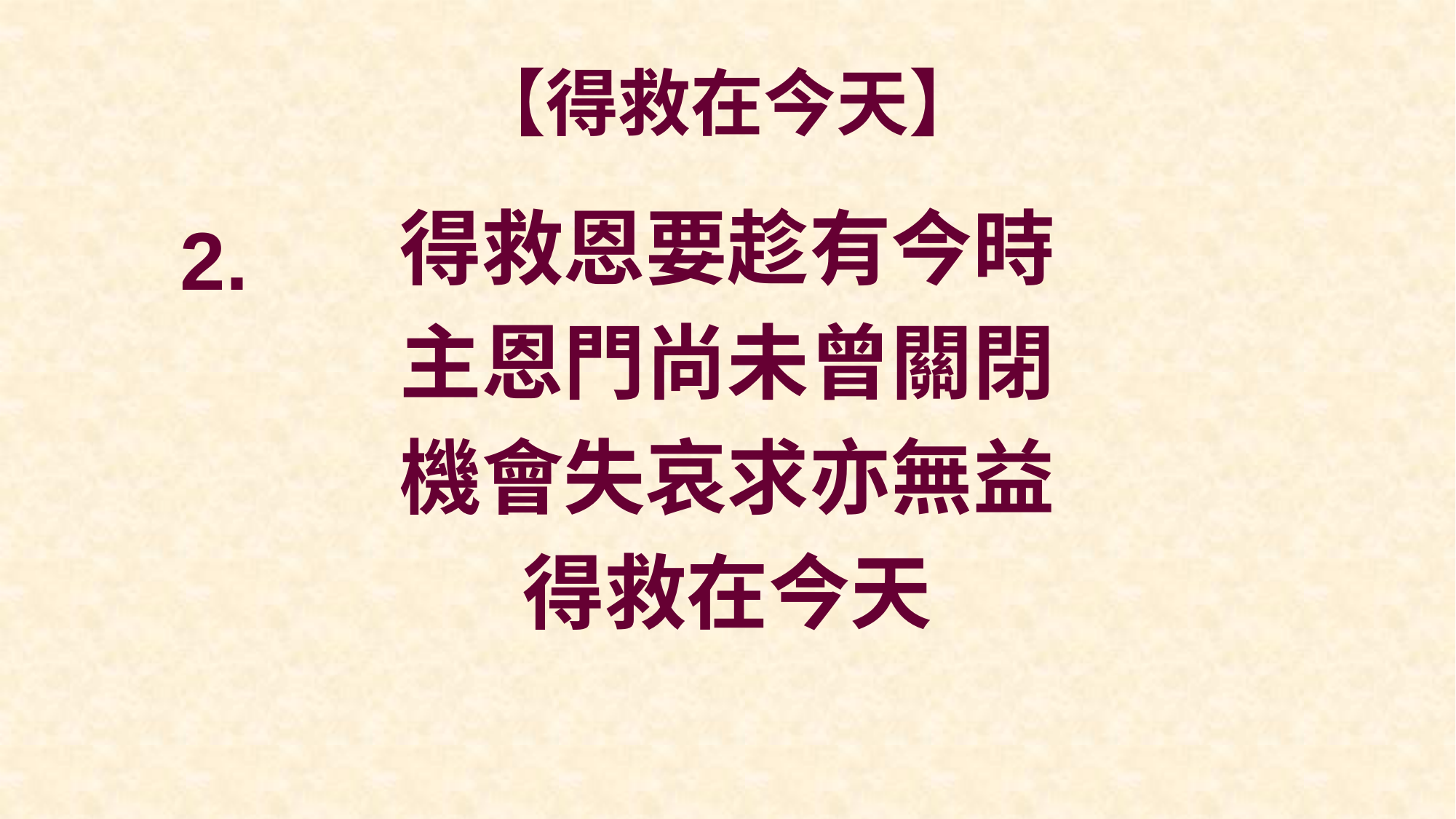

# 【得救在今天】
得救恩要趁有今時
主恩門尚未曾關閉
機會失哀求亦無益
得救在今天
2.